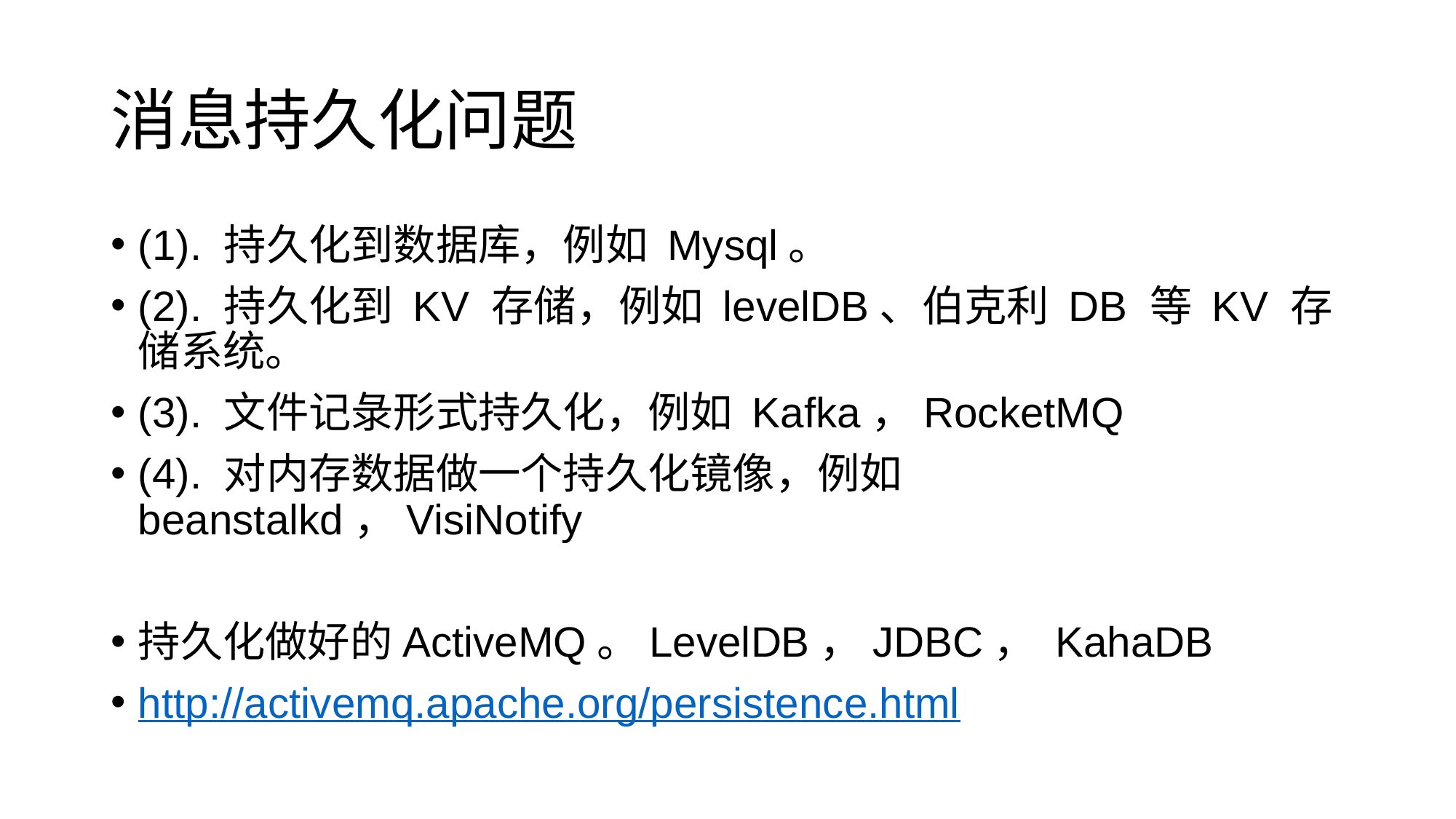

# 消息持久化问题
(1). 持久化到数据库，例如 Mysql。
(2). 持久化到 KV 存储，例如 levelDB、伯克利 DB 等 KV 存储系统。
(3). 文件记彔形式持久化，例如 Kafka，RocketMQ
(4). 对内存数据做一个持久化镜像，例如 beanstalkd，VisiNotify

持久化做好的ActiveMQ。LevelDB，JDBC， KahaDB
http://activemq.apache.org/persistence.html